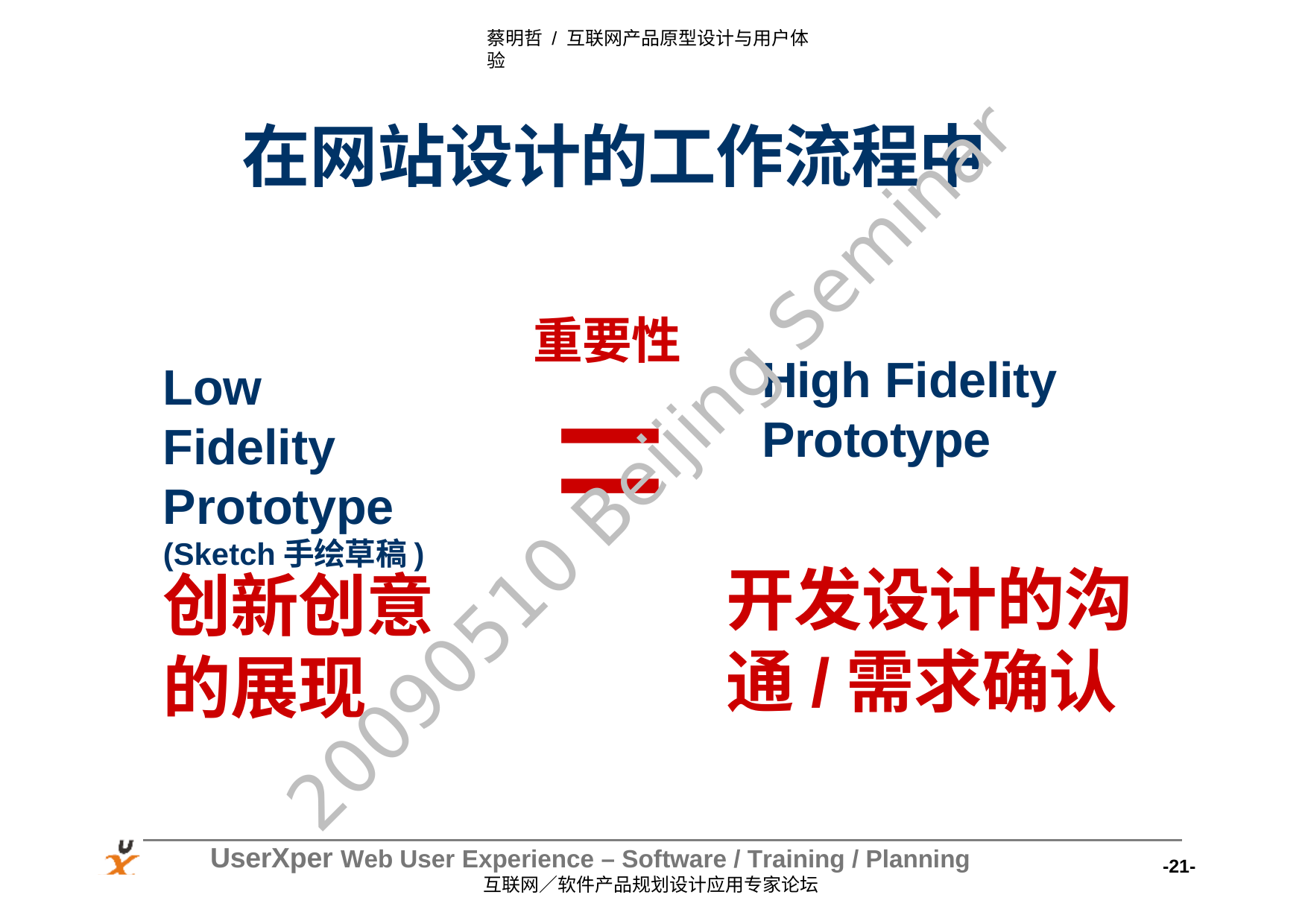

蔡明哲 / 互联网产品原型设计与用户体验
在网站设计的工作流程中
重要性
=
High Fidelity Prototype
Low Fidelity Prototype (Sketch手绘草稿)
20090510 Beijing Seminar
开发设计的沟 通/需求确认
创新创意 的展现
UserXper Web User Experience – Software / Training / Planning
互联网／软件产品规划设计应用专家论坛
-21-